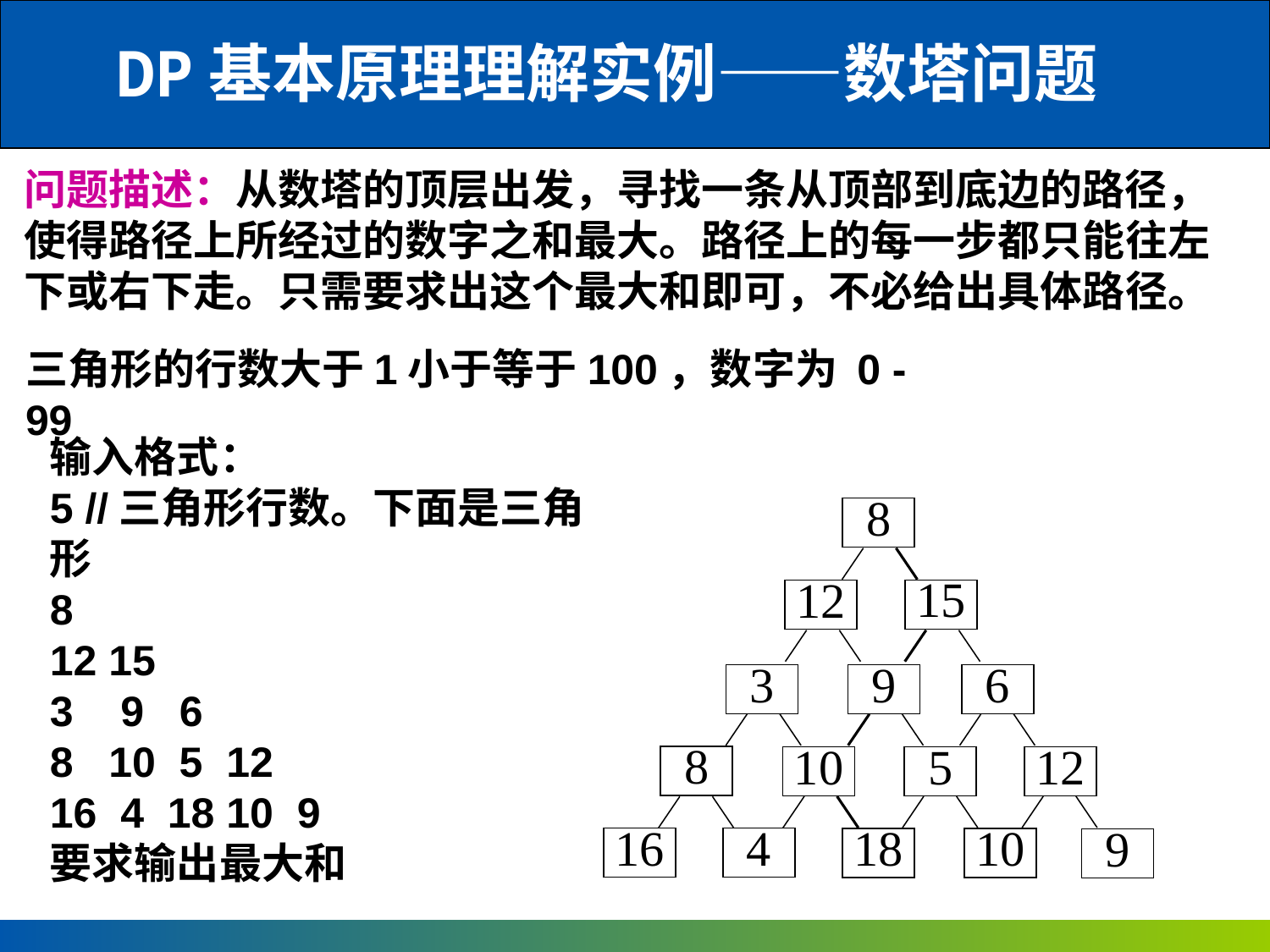

DP基本原理理解实例——数塔问题
问题描述：从数塔的顶层出发，寻找一条从顶部到底边的路径，使得路径上所经过的数字之和最大。路径上的每一步都只能往左下或右下走。只需要求出这个最大和即可，不必给出具体路径。
三角形的行数大于1小于等于100，数字为 0 - 99
输入格式：
5 //三角形行数。下面是三角形
8
12 15
3    9   6
8   10  5  12
16  4  18 10  9
要求输出最大和
8

15
12

3
9
6

8
10
12
5

16
4
18
10
9